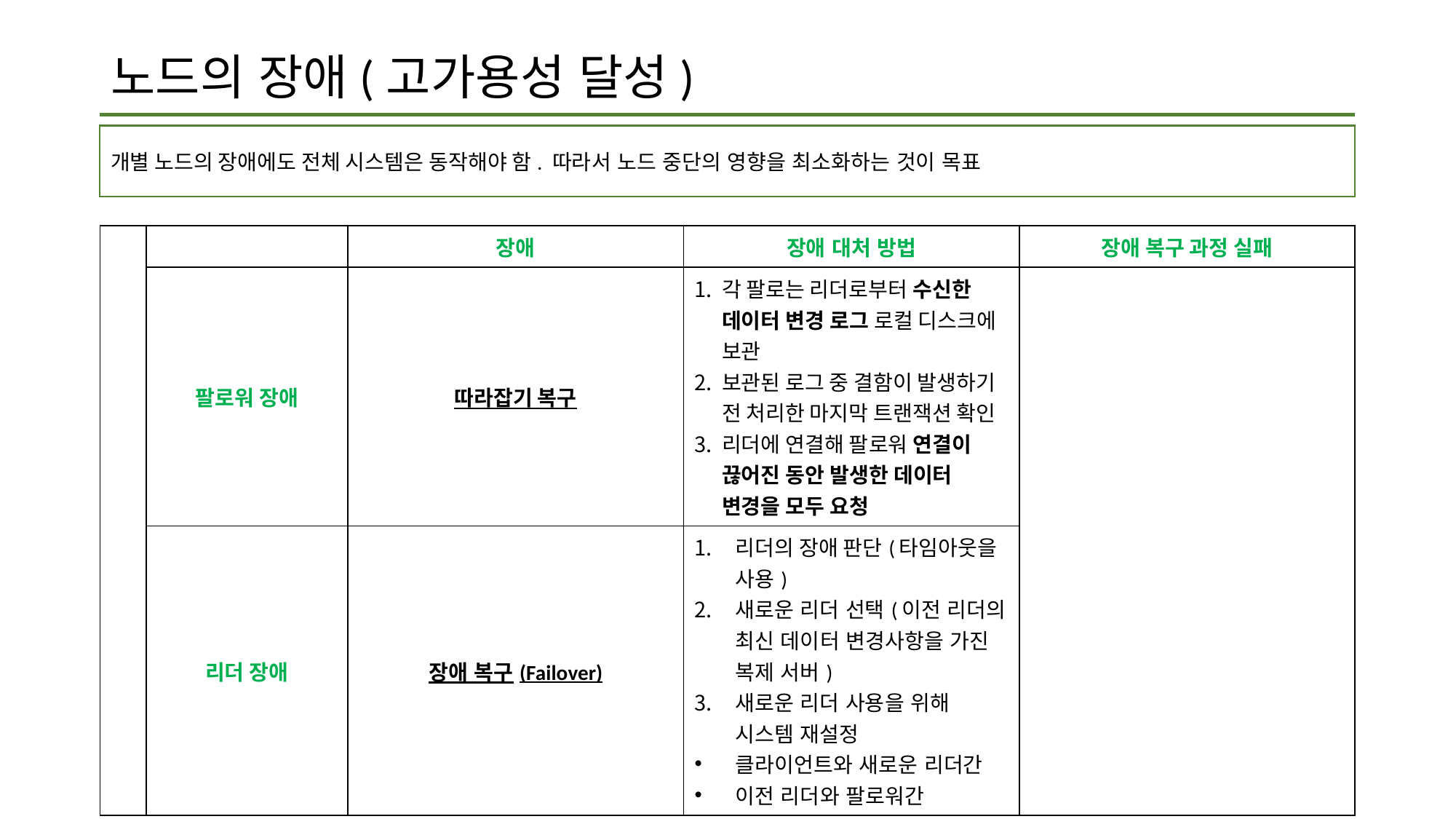

# 노드의 장애(고가용성 달성)
개별 노드의 장애에도 전체 시스템은 동작해야 함. 따라서 노드 중단의 영향을 최소화하는 것이 목표
|  |  | 장애 | 장애 대처 방법 | 장애 복구 과정 실패 |
| --- | --- | --- | --- | --- |
|  | 팔로워 장애 | 따라잡기 복구 | 각 팔로는 리더로부터 수신한 데이터 변경 로그 로컬 디스크에 보관 보관된 로그 중 결함이 발생하기 전 처리한 마지막 트랜잭션 확인 리더에 연결해 팔로워 연결이 끊어진 동안 발생한 데이터 변경을 모두 요청 |  |
|  | 리더 장애 | 장애 복구(Failover) | 리더의 장애 판단(타임아웃을 사용) 새로운 리더 선택(이전 리더의 최신 데이터 변경사항을 가진 복제 서버) 새로운 리더 사용을 위해 시스템 재설정 클라이언트와 새로운 리더간 이전 리더와 팔로워간 |  |